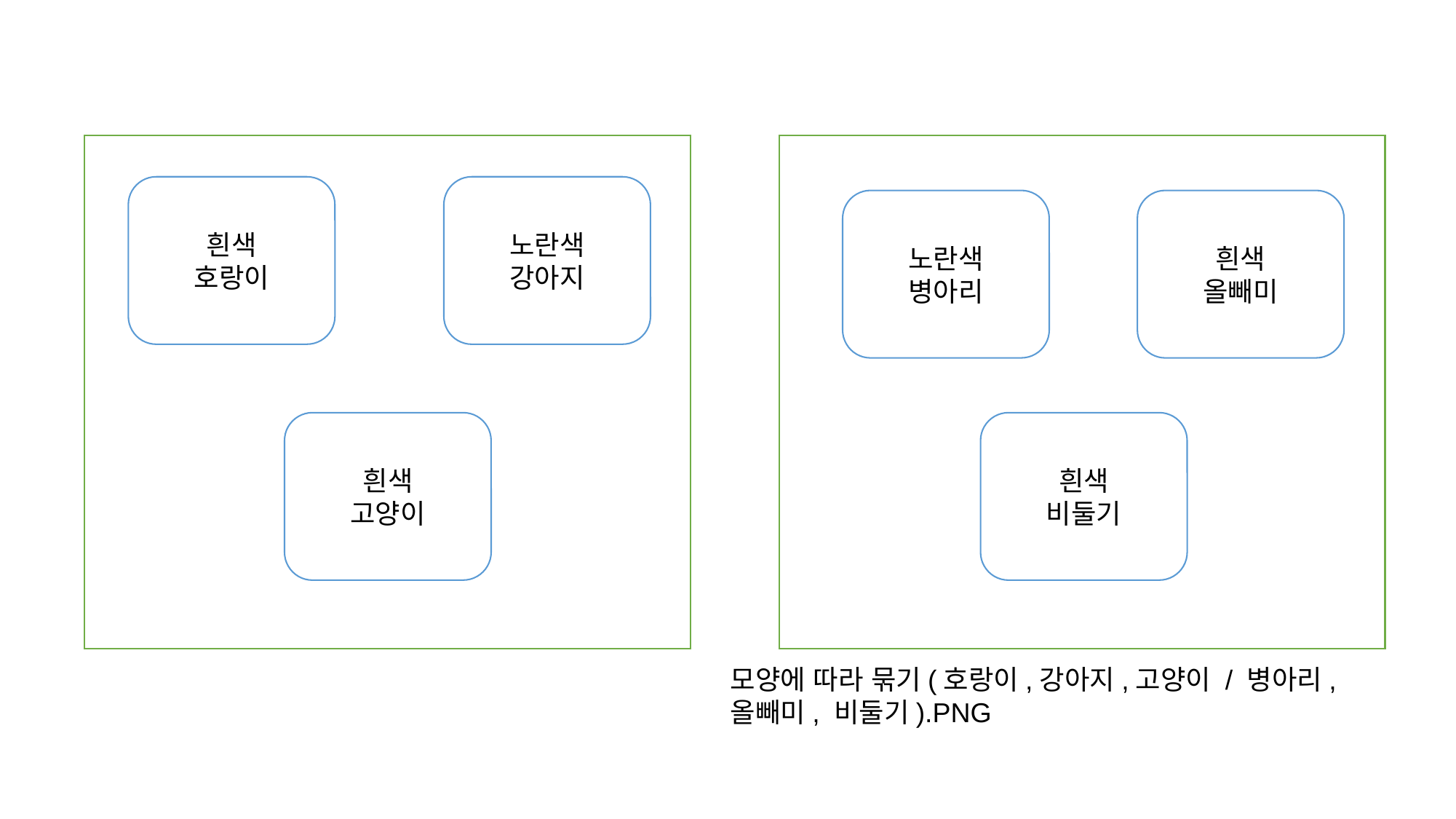

흰색
호랑이
노란색
강아지
노란색
병아리
흰색
올빼미
흰색
고양이
흰색
비둘기
모양에 따라 묶기(호랑이,강아지,고양이 / 병아리, 올빼미, 비둘기).PNG